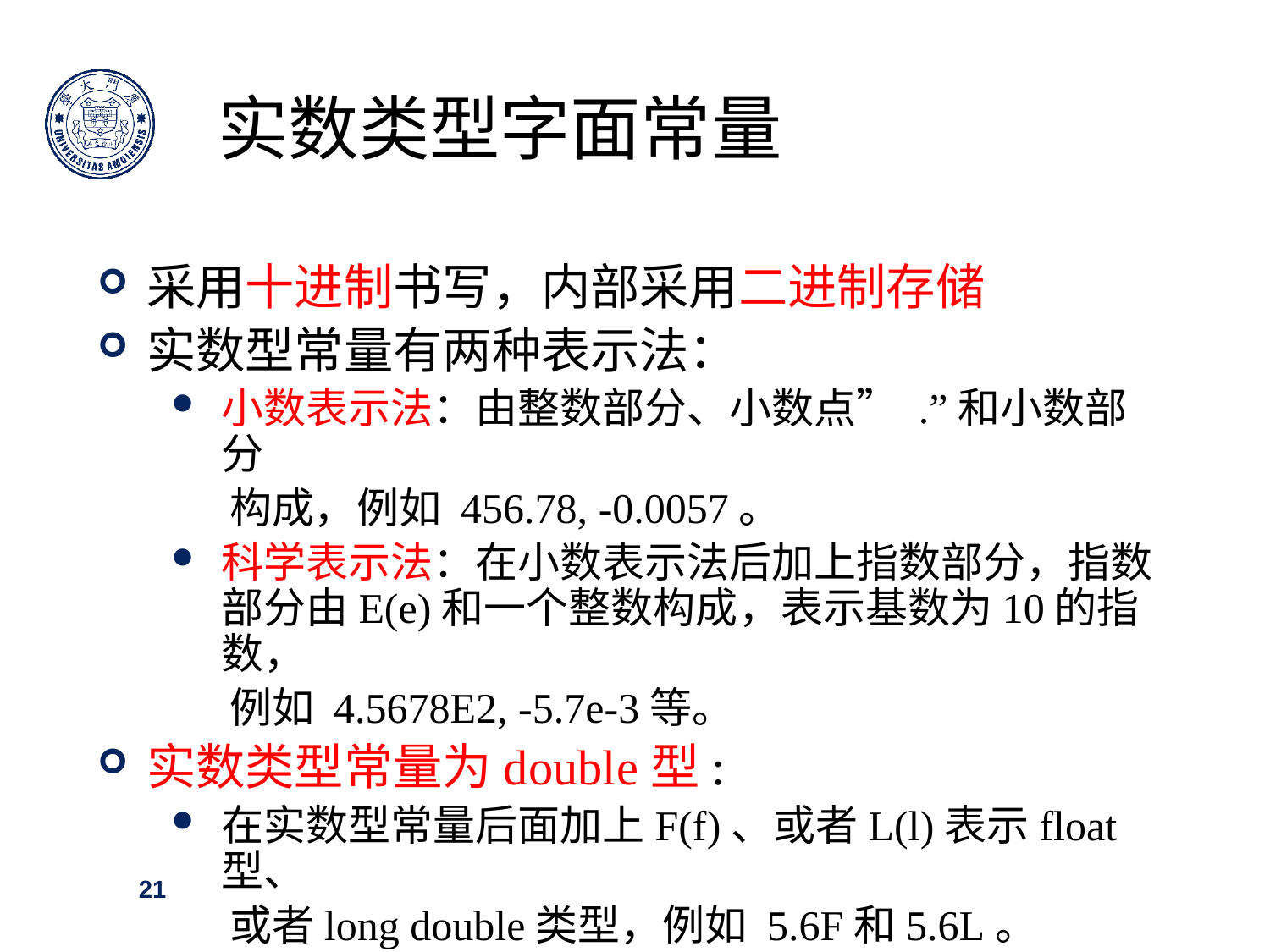

实数类型字面常量
采用十进制书写，内部采用二进制存储
实数型常量有两种表示法：
小数表示法：由整数部分、小数点” .”和小数部分
     构成，例如 456.78, -0.0057。
科学表示法：在小数表示法后加上指数部分，指数部分由E(e)和一个整数构成，表示基数为10的指数，
     例如 4.5678E2, -5.7e-3等。
实数类型常量为double型:
在实数型常量后面加上F(f)、或者L(l)表示float型、
     或者long double类型，例如 5.6F和5.6L。
21